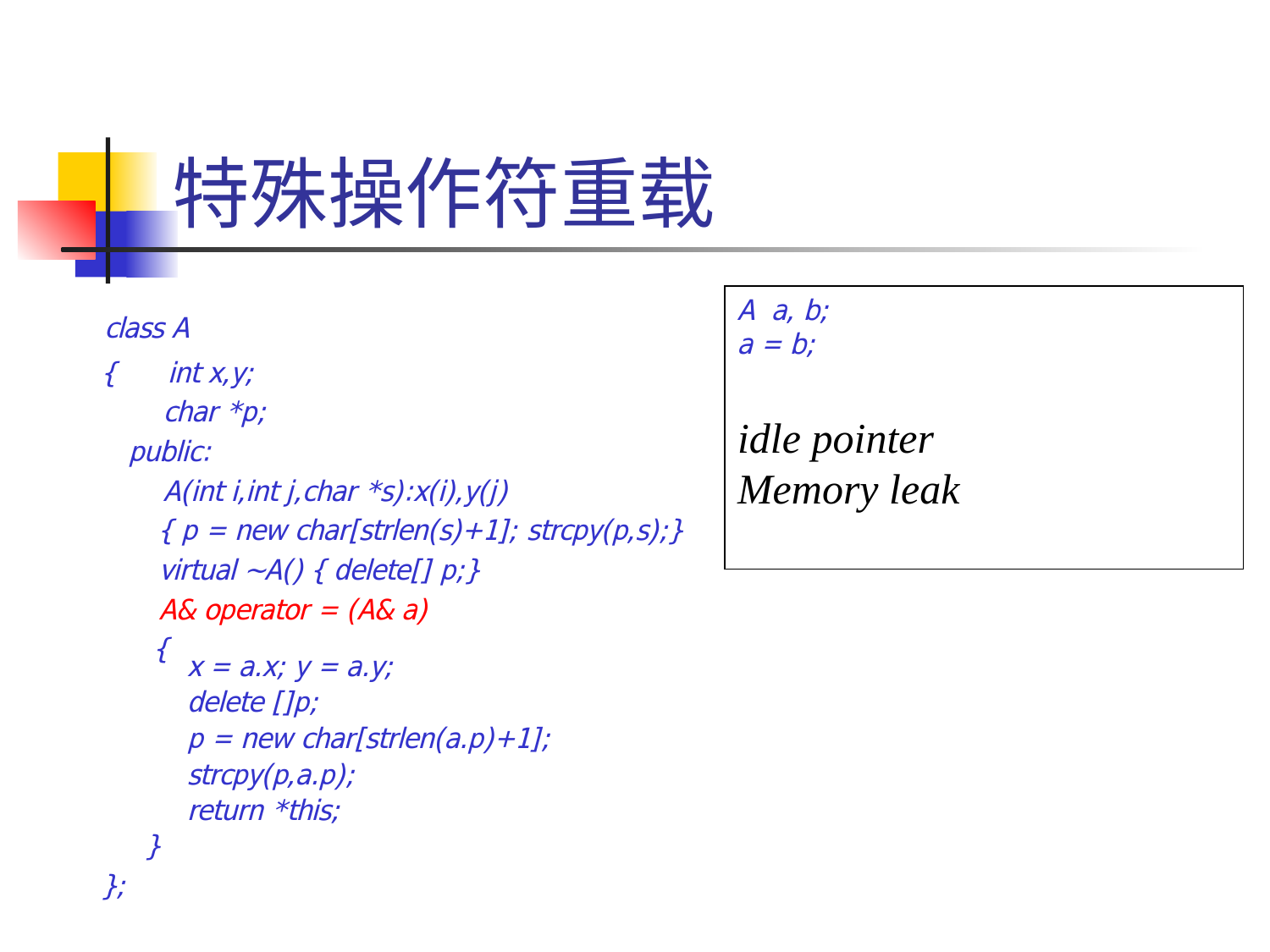

# 特殊操作符重载
   class A
	{      int x,y;
	       char *p;
	   public:
	       A(int i,int j,char *s):x(i),y(j)
            { p = new char[strlen(s)+1]; strcpy(p,s);}
            virtual ~A() { delete[] p;}
            A& operator = (A& a)
	      {

	     }
	};
A  a, b;
a = b;

idle pointer
Memory leak

x = a.x; y = a.y;
delete []p;
p = new char[strlen(a.p)+1];
strcpy(p,a.p);
return *this;